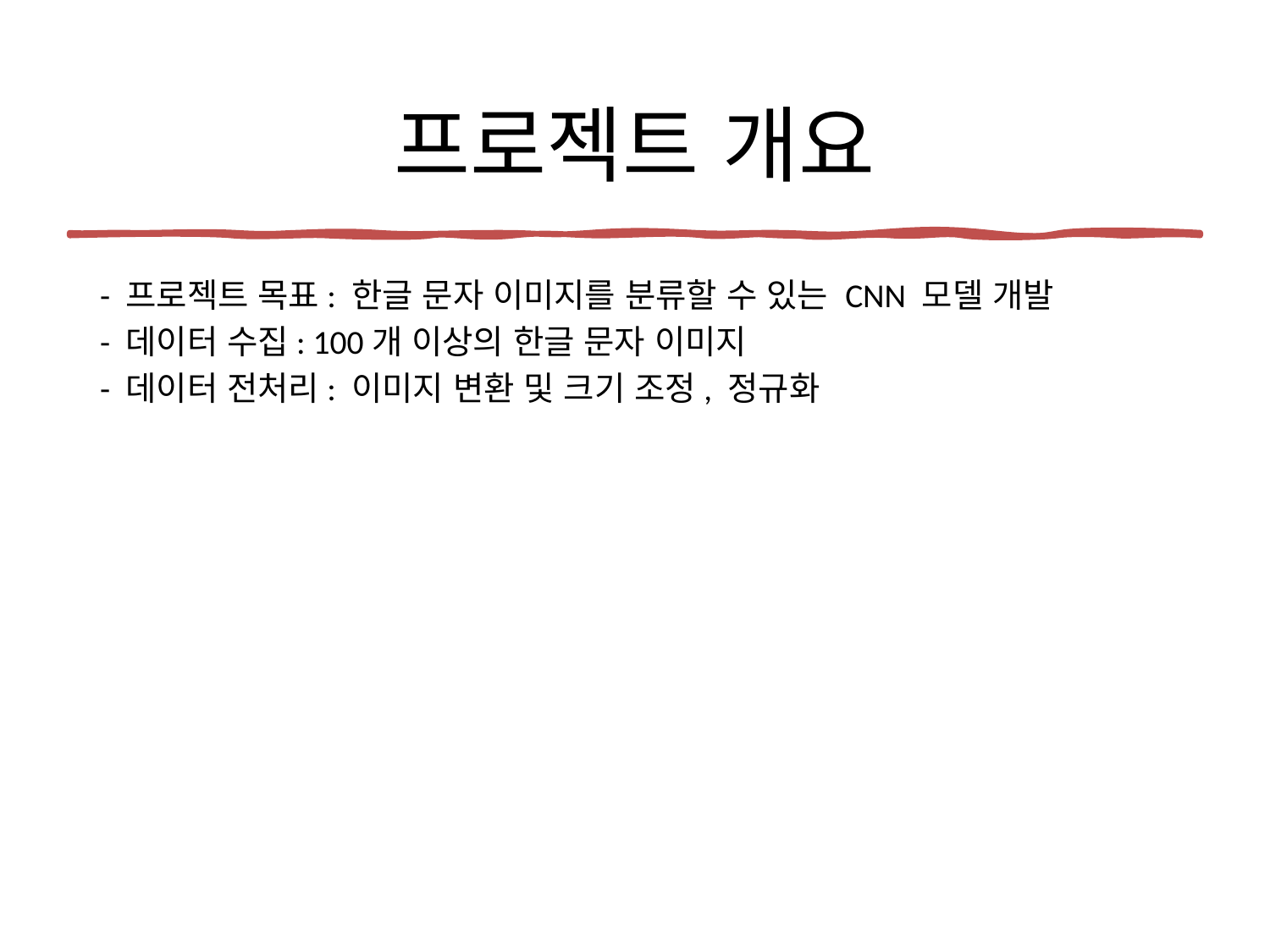

# 프로젝트 개요

- 프로젝트 목표: 한글 문자 이미지를 분류할 수 있는 CNN 모델 개발
- 데이터 수집: 100개 이상의 한글 문자 이미지
- 데이터 전처리: 이미지 변환 및 크기 조정, 정규화